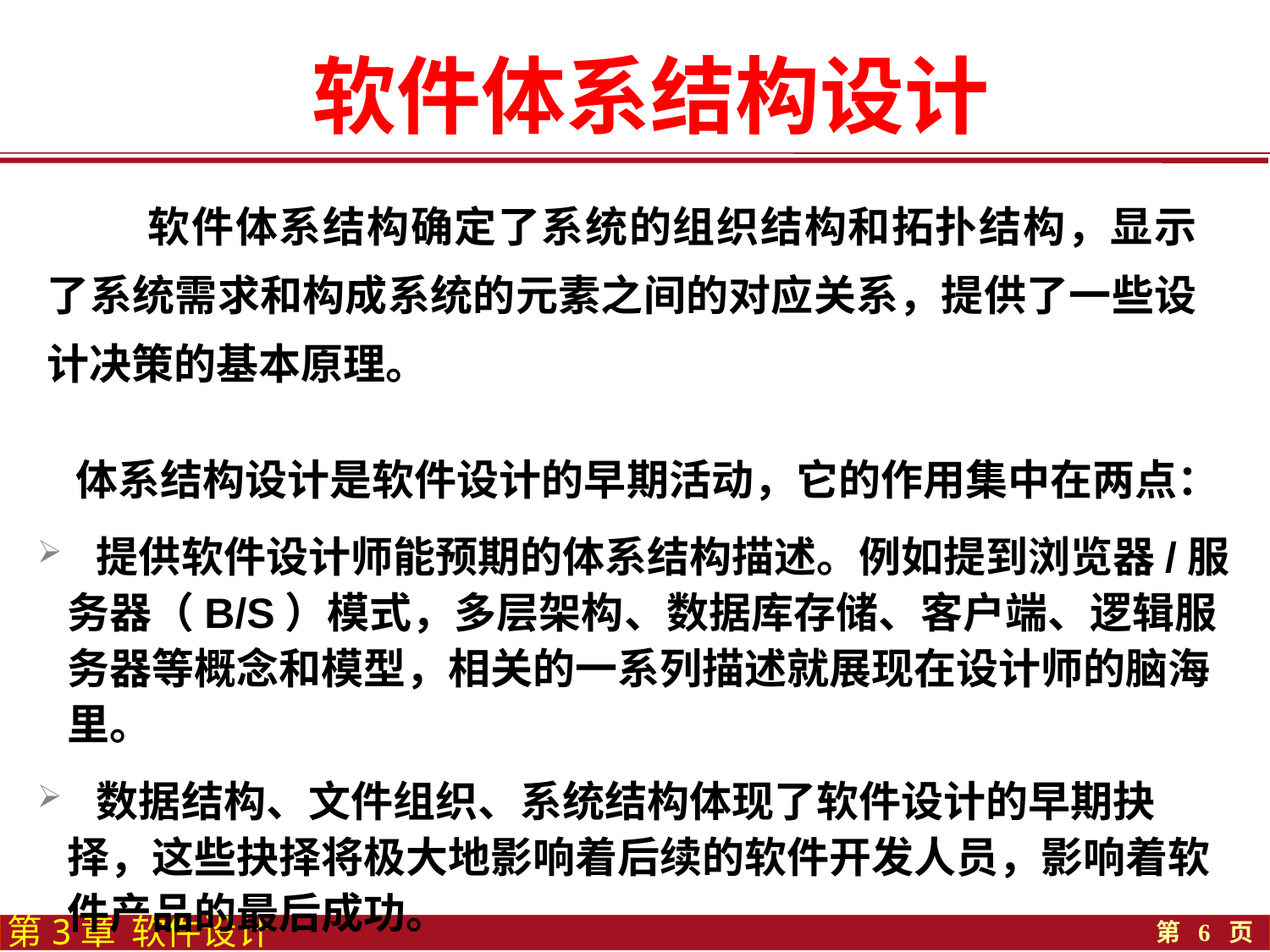

软件体系结构设计
软件体系结构确定了系统的组织结构和拓扑结构，显示了系统需求和构成系统的元素之间的对应关系，提供了一些设计决策的基本原理。
   体系结构设计是软件设计的早期活动，它的作用集中在两点：
  提供软件设计师能预期的体系结构描述。例如提到浏览器/服务器（B/S）模式，多层架构、数据库存储、客户端、逻辑服务器等概念和模型，相关的一系列描述就展现在设计师的脑海里。
  数据结构、文件组织、系统结构体现了软件设计的早期抉择，这些抉择将极大地影响着后续的软件开发人员，影响着软件产品的最后成功。